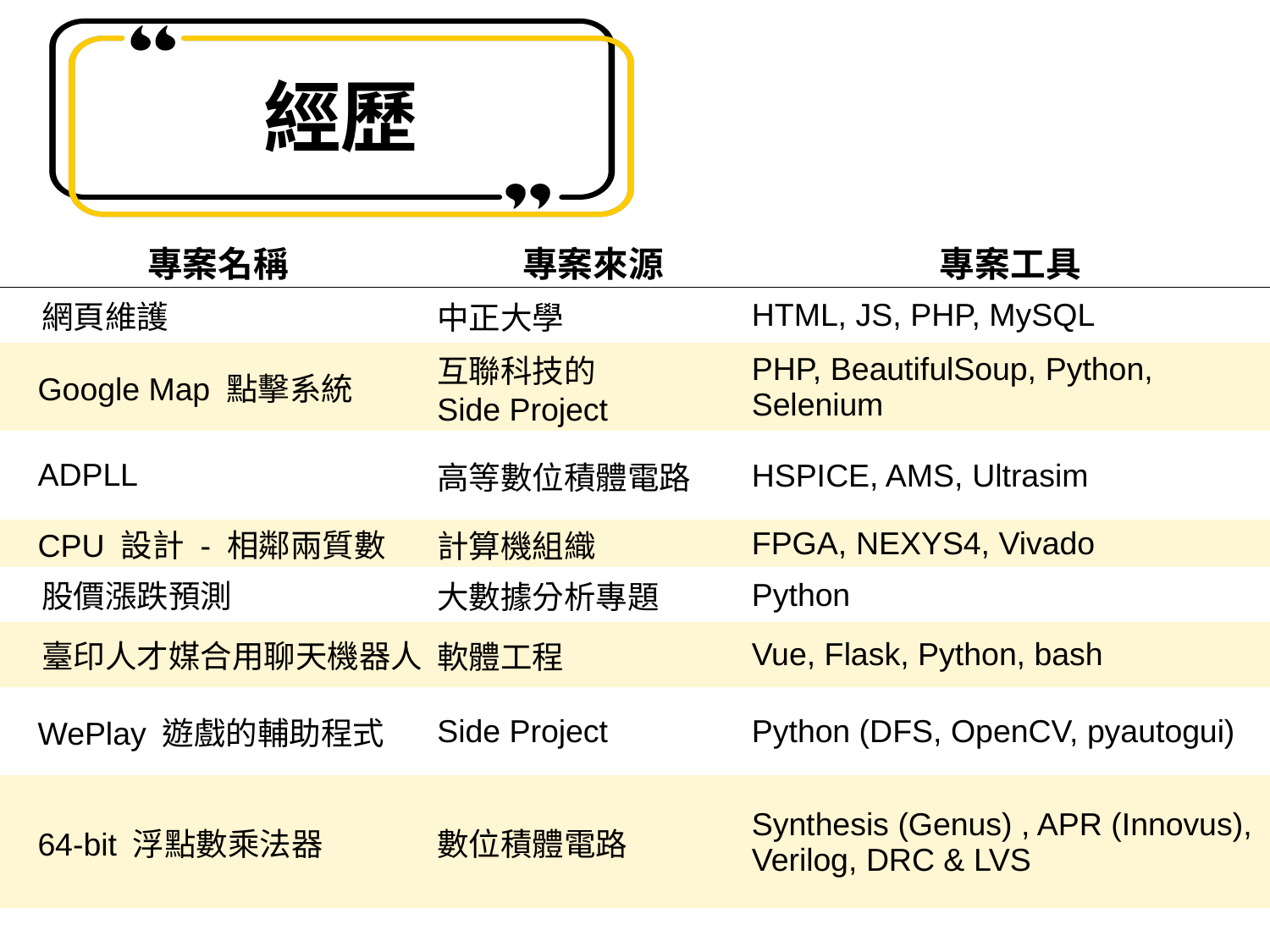

# 經歷
| 專案名稱 | 專案來源 | 專案工具 |
| --- | --- | --- |
| 網頁維護 | 中正大學 | HTML, JS, PHP, MySQL |
| Google Map 點擊系統 | 互聯科技的 Side Project | PHP, BeautifulSoup, Python, Selenium |
| ADPLL | 高等數位積體電路 | HSPICE, AMS, Ultrasim |
| CPU 設計 - 相鄰兩質數 | 計算機組織 | FPGA, NEXYS4, Vivado |
| 股價漲跌預測 | 大數據分析專題 | Python |
| 臺印人才媒合用聊天機器人 | 軟體工程 | Vue, Flask, Python, bash |
| WePlay 遊戲的輔助程式 | Side Project | Python (DFS, OpenCV, pyautogui) |
| 64-bit 浮點數乘法器 | 數位積體電路 | Synthesis (Genus) , APR (Innovus), Verilog, DRC & LVS |